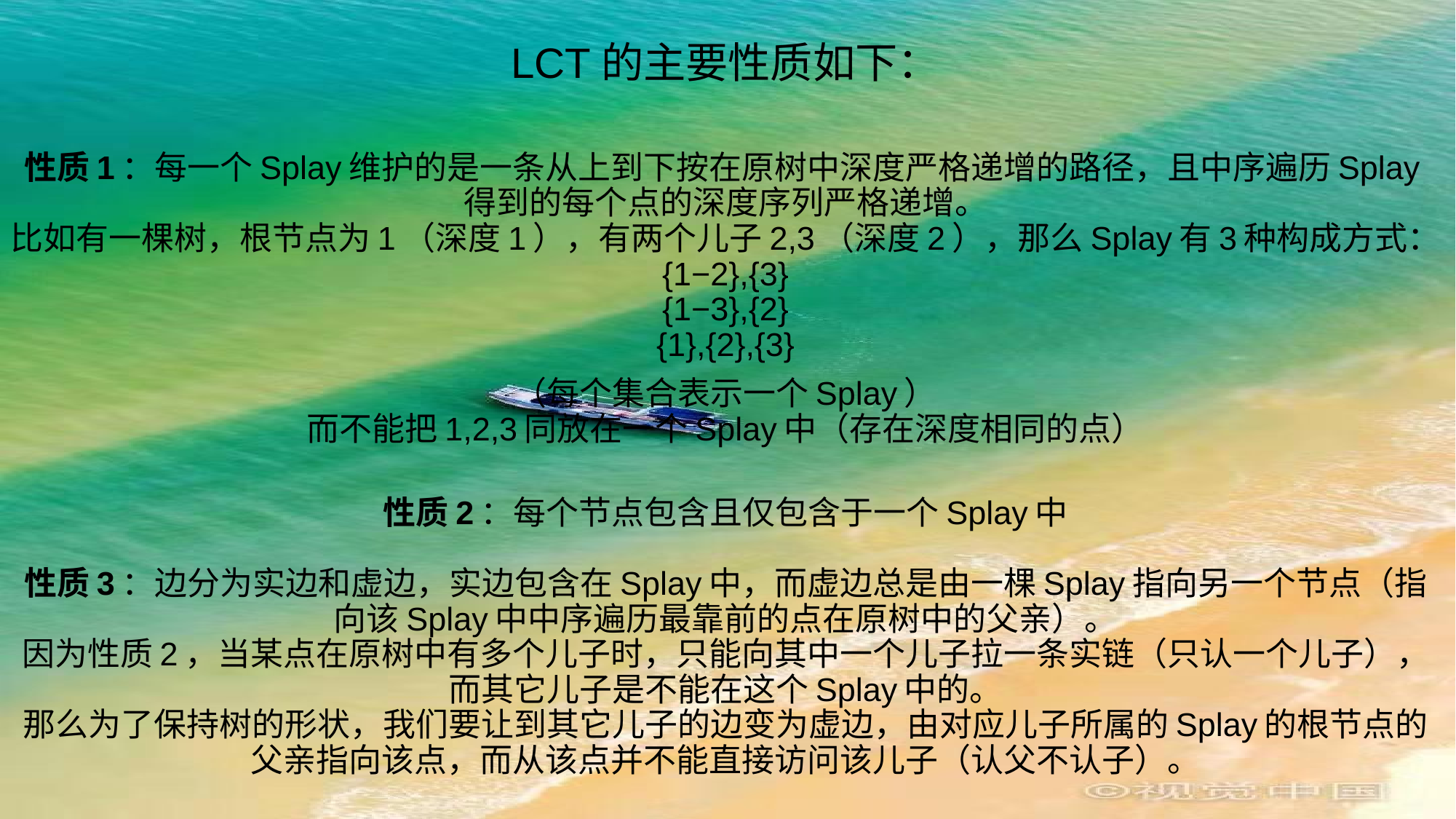

# LCT的主要性质如下：

性质1：每一个Splay维护的是一条从上到下按在原树中深度严格递增的路径，且中序遍历Splay得到的每个点的深度序列严格递增。
比如有一棵树，根节点为1（深度1），有两个儿子2,3（深度2），那么Splay有3种构成方式：
{1−2},{3}
{1−3},{2}
{1},{2},{3}
（每个集合表示一个Splay）
而不能把1,2,3同放在一个Splay中（存在深度相同的点）
性质2：每个节点包含且仅包含于一个Splay中
性质3：边分为实边和虚边，实边包含在Splay中，而虚边总是由一棵Splay指向另一个节点（指向该Splay中中序遍历最靠前的点在原树中的父亲）。
因为性质2，当某点在原树中有多个儿子时，只能向其中一个儿子拉一条实链（只认一个儿子），而其它儿子是不能在这个Splay中的。
那么为了保持树的形状，我们要让到其它儿子的边变为虚边，由对应儿子所属的Splay的根节点的父亲指向该点，而从该点并不能直接访问该儿子（认父不认子）。